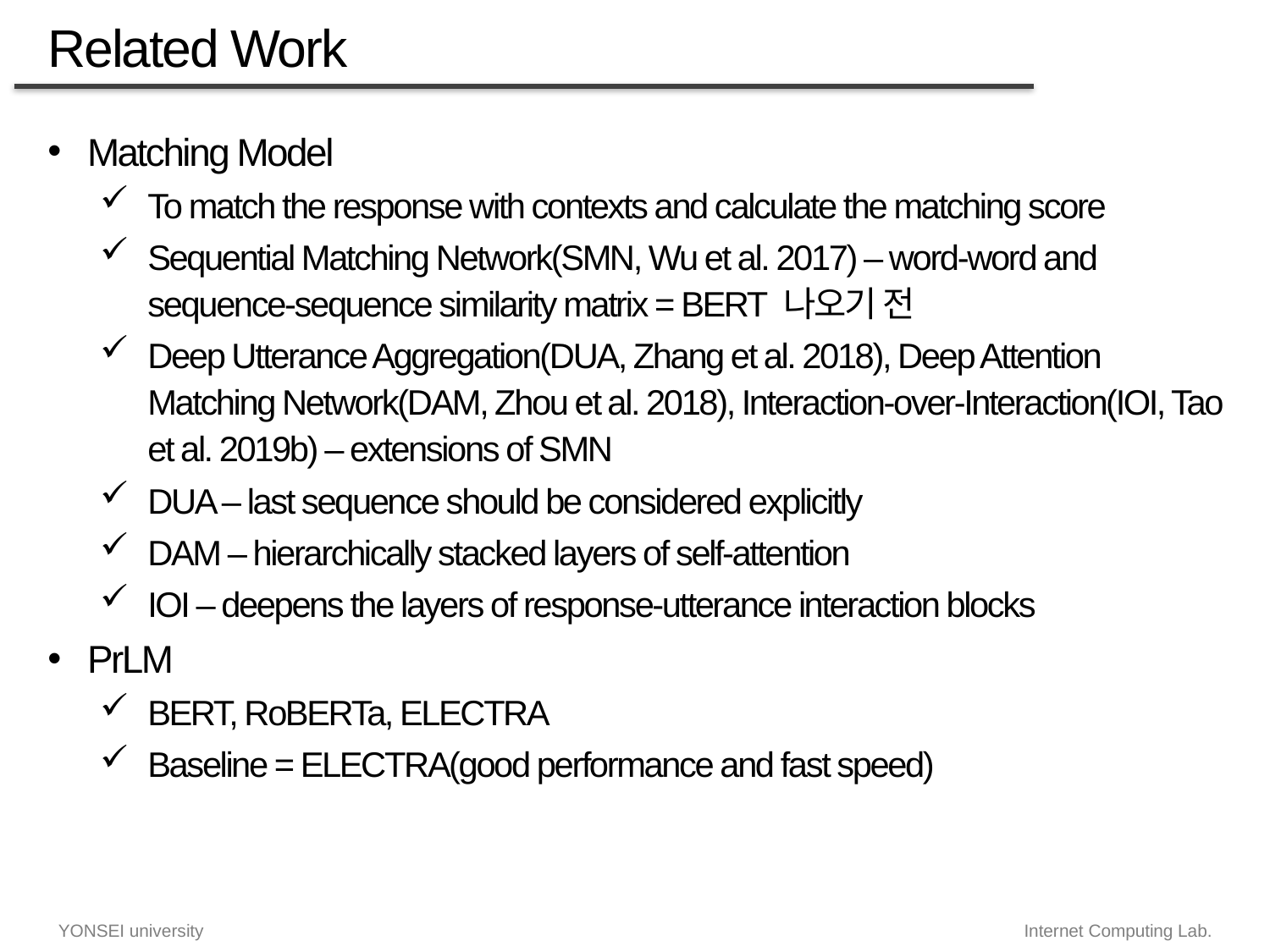

# Related Work
Matching Model
To match the response with contexts and calculate the matching score
Sequential Matching Network(SMN, Wu et al. 2017) – word-word and sequence-sequence similarity matrix = BERT 나오기 전
Deep Utterance Aggregation(DUA, Zhang et al. 2018), Deep Attention Matching Network(DAM, Zhou et al. 2018), Interaction-over-Interaction(IOI, Tao et al. 2019b) – extensions of SMN
DUA – last sequence should be considered explicitly
DAM – hierarchically stacked layers of self-attention
IOI – deepens the layers of response-utterance interaction blocks
PrLM
BERT, RoBERTa, ELECTRA
Baseline = ELECTRA(good performance and fast speed)